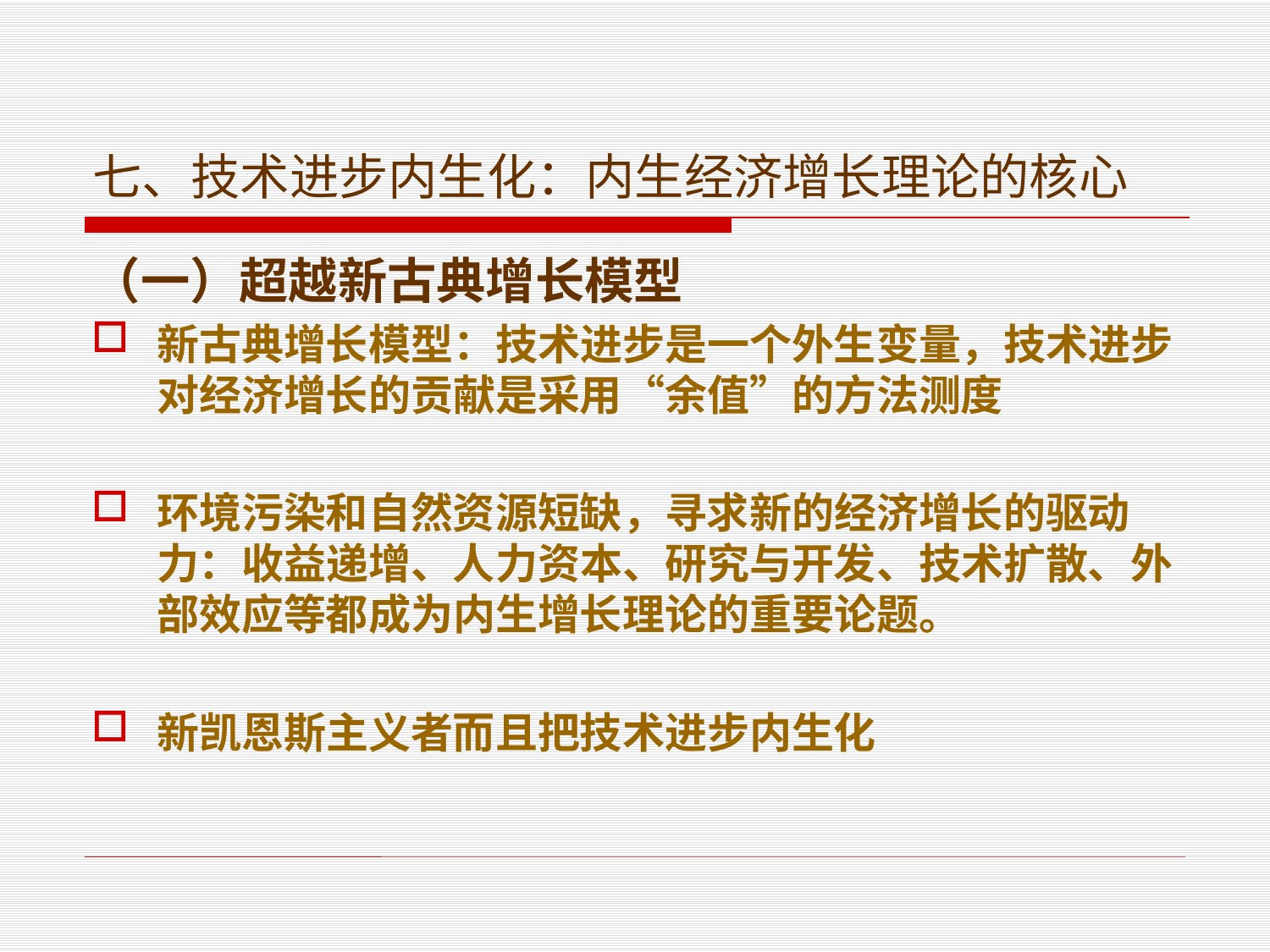

# 七、技术进步内生化：内生经济增长理论的核心
（一）超越新古典增长模型
新古典增长模型：技术进步是一个外生变量，技术进步对经济增长的贡献是采用“余值”的方法测度

环境污染和自然资源短缺，寻求新的经济增长的驱动力：收益递增、人力资本、研究与开发、技术扩散、外部效应等都成为内生增长理论的重要论题。

新凯恩斯主义者而且把技术进步内生化